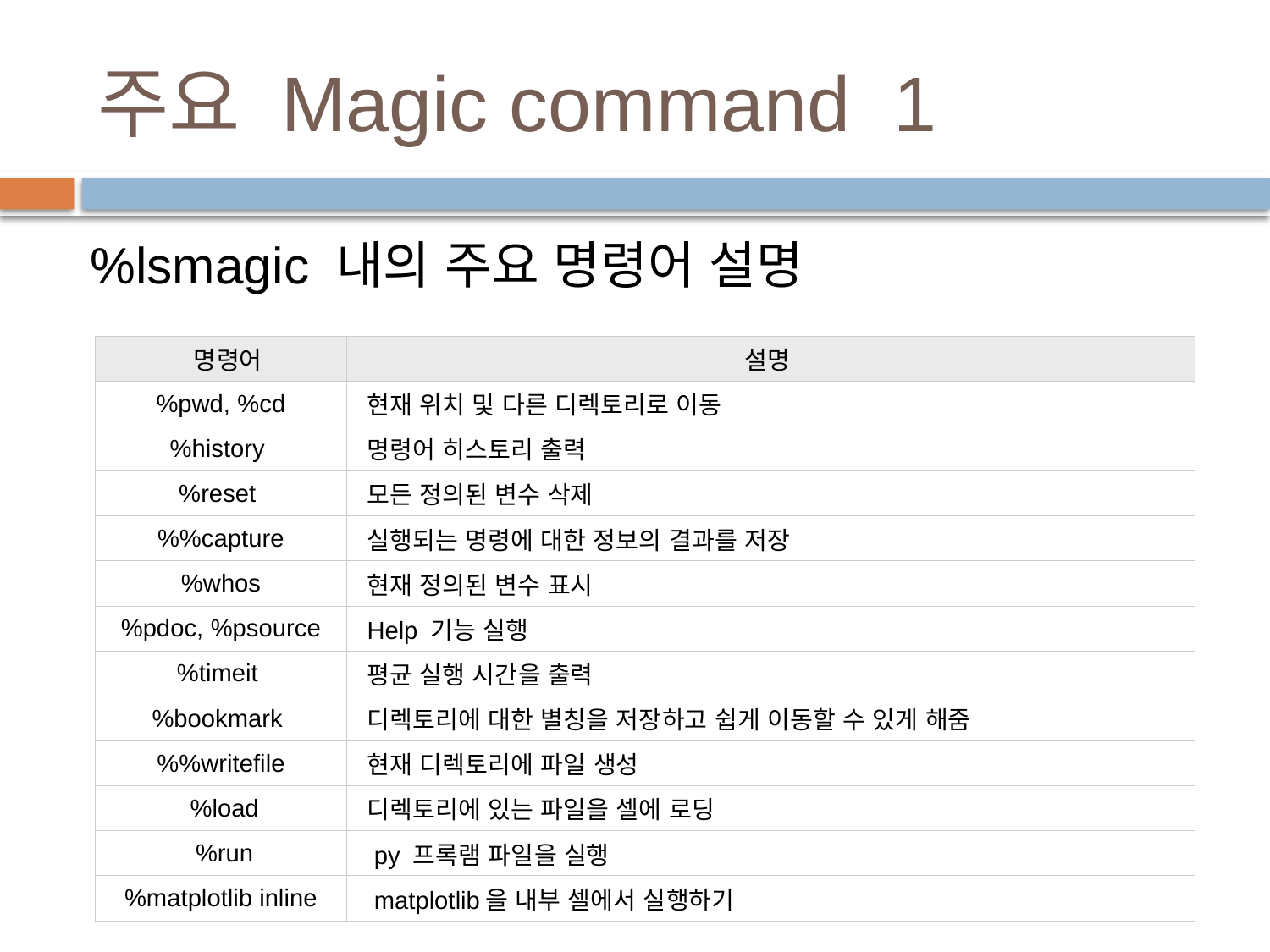

# 주요 Magic command  1
 %lsmagic 내의 주요 명령어 설명
| 명령어 | 설명 |
| --- | --- |
| %pwd, %cd | 현재 위치 및 다른 디렉토리로 이동 |
| %history | 명령어 히스토리 출력 |
| %reset | 모든 정의된 변수 삭제 |
| %%capture | 실행되는 명령에 대한 정보의 결과를 저장 |
| %whos | 현재 정의된 변수 표시 |
| %pdoc, %psource | Help 기능 실행 |
| %timeit | 평균 실행 시간을 출력 |
| %bookmark | 디렉토리에 대한 별칭을 저장하고 쉽게 이동할 수 있게 해줌 |
| %%writefile | 현재 디렉토리에 파일 생성 |
| %load | 디렉토리에 있는 파일을 셀에 로딩 |
| %run | py 프록램 파일을 실행 |
| %matplotlib inline | matplotlib을 내부 셀에서 실행하기 |